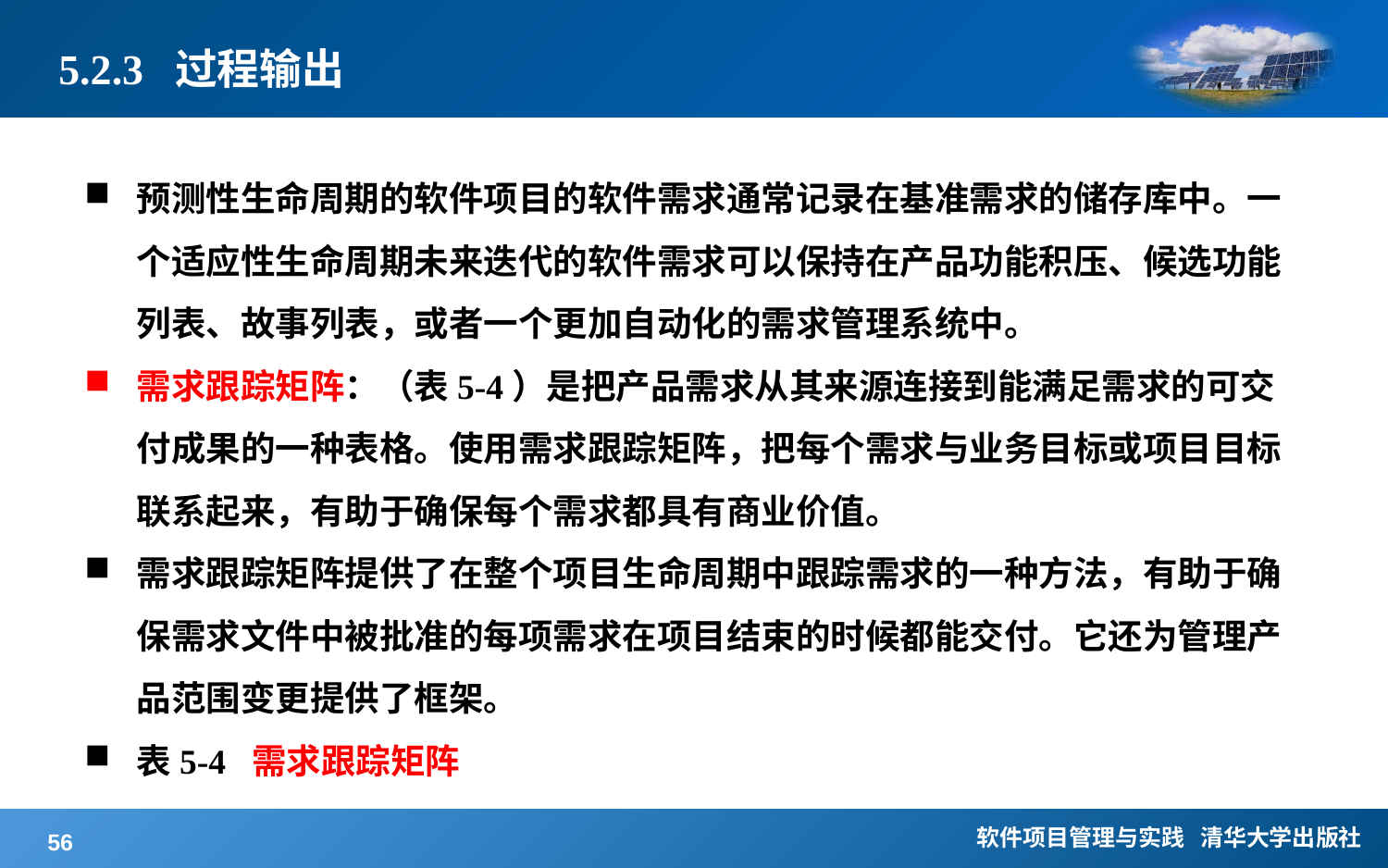

# 5.2.3  过程输出
预测性生命周期的软件项目的软件需求通常记录在基准需求的储存库中。一个适应性生命周期未来迭代的软件需求可以保持在产品功能积压、候选功能列表、故事列表，或者一个更加自动化的需求管理系统中。
需求跟踪矩阵：（表5-4）是把产品需求从其来源连接到能满足需求的可交付成果的一种表格。使用需求跟踪矩阵，把每个需求与业务目标或项目目标联系起来，有助于确保每个需求都具有商业价值。
需求跟踪矩阵提供了在整个项目生命周期中跟踪需求的一种方法，有助于确保需求文件中被批准的每项需求在项目结束的时候都能交付。它还为管理产品范围变更提供了框架。
表5-4  需求跟踪矩阵